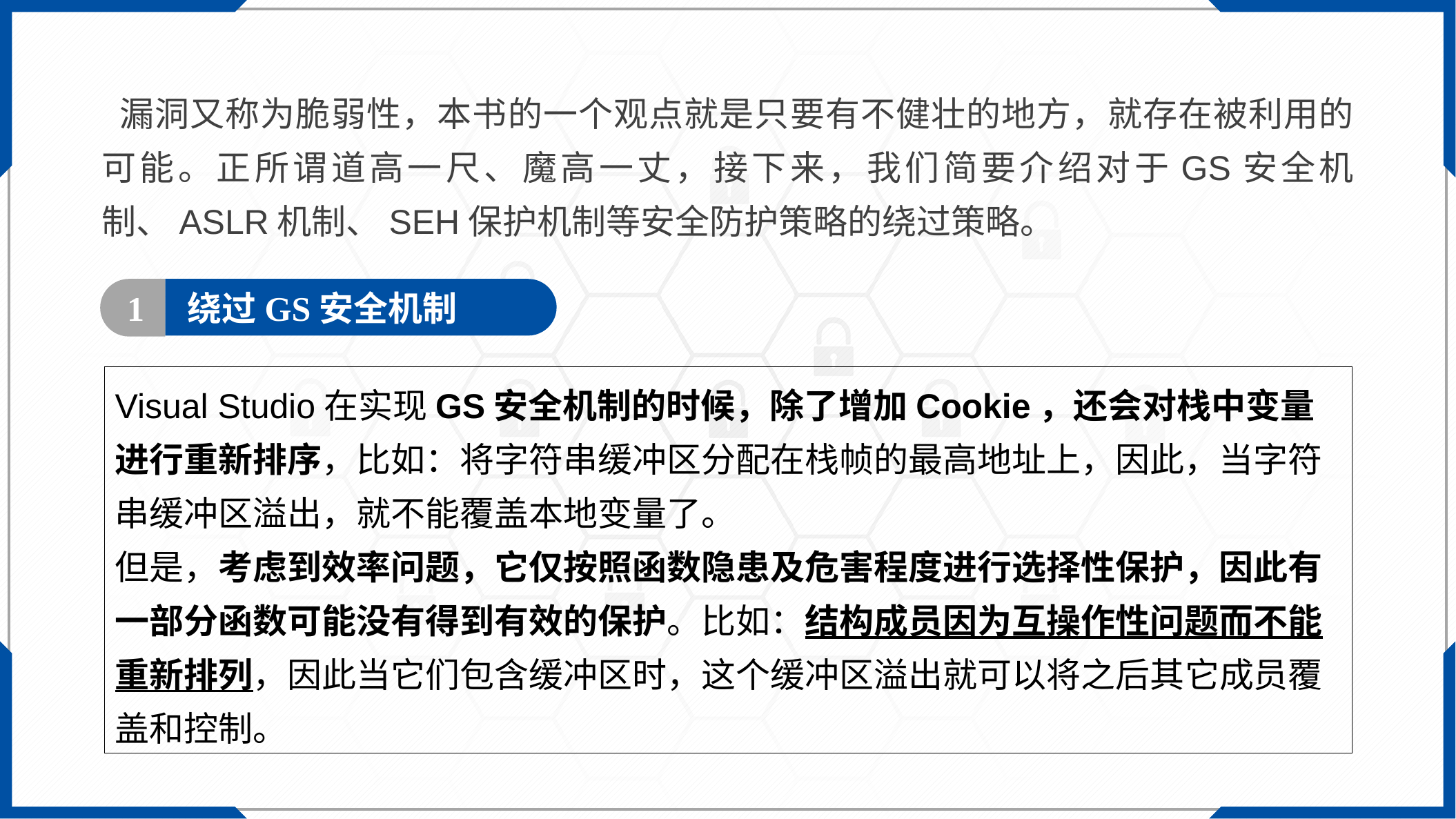

漏洞又称为脆弱性，本书的一个观点就是只要有不健壮的地方，就存在被利用的可能。正所谓道高一尺、魔高一丈，接下来，我们简要介绍对于GS安全机制、ASLR机制、SEH保护机制等安全防护策略的绕过策略。

1
绕过GS安全机制
Visual Studio在实现GS安全机制的时候，除了增加Cookie，还会对栈中变量进行重新排序，比如：将字符串缓冲区分配在栈帧的最高地址上，因此，当字符串缓冲区溢出，就不能覆盖本地变量了。
但是，考虑到效率问题，它仅按照函数隐患及危害程度进行选择性保护，因此有一部分函数可能没有得到有效的保护。比如：结构成员因为互操作性问题而不能重新排列，因此当它们包含缓冲区时，这个缓冲区溢出就可以将之后其它成员覆盖和控制。